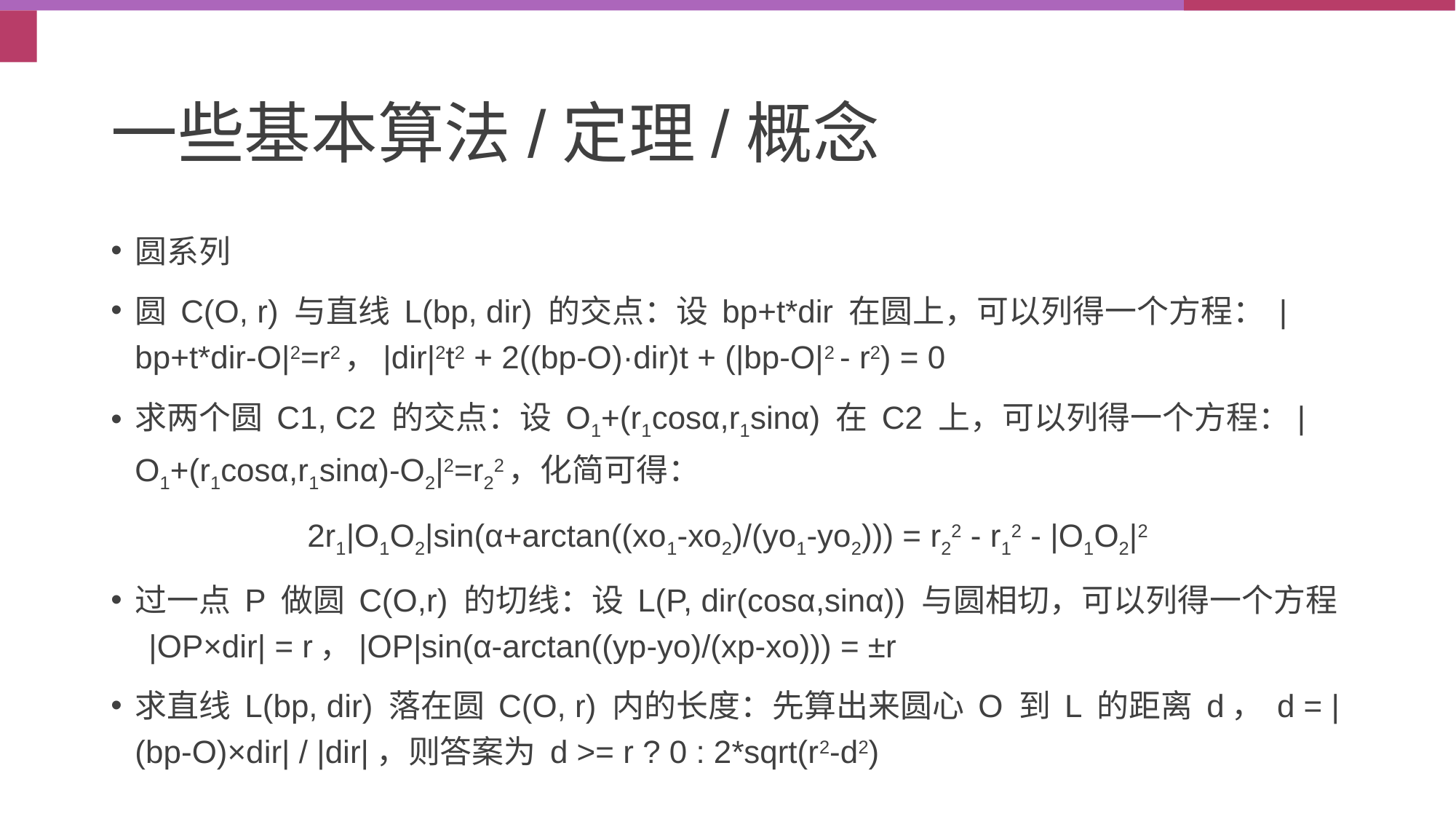

# 一些基本算法/定理/概念
圆系列
圆 C(O, r) 与直线 L(bp, dir) 的交点：设 bp+t*dir 在圆上，可以列得一个方程： |bp+t*dir-O|2=r2，|dir|2t2 + 2((bp-O)·dir)t + (|bp-O|2 - r2) = 0
求两个圆 C1, C2 的交点：设 O1+(r1cosα,r1sinα) 在 C2 上，可以列得一个方程：|O1+(r1cosα,r1sinα)-O2|2=r22，化简可得：
2r1|O1O2|sin(α+arctan((xo1-xo2)/(yo1-yo2))) = r22 - r12 - |O1O2|2
过一点 P 做圆 C(O,r) 的切线：设 L(P, dir(cosα,sinα)) 与圆相切，可以列得一个方程  |OP×dir| = r，|OP|sin(α-arctan((yp-yo)/(xp-xo))) = ±r
求直线 L(bp, dir) 落在圆 C(O, r) 内的长度：先算出来圆心 O 到 L 的距离 d， d = |(bp-O)×dir| / |dir|，则答案为 d >= r ? 0 : 2*sqrt(r2-d2)